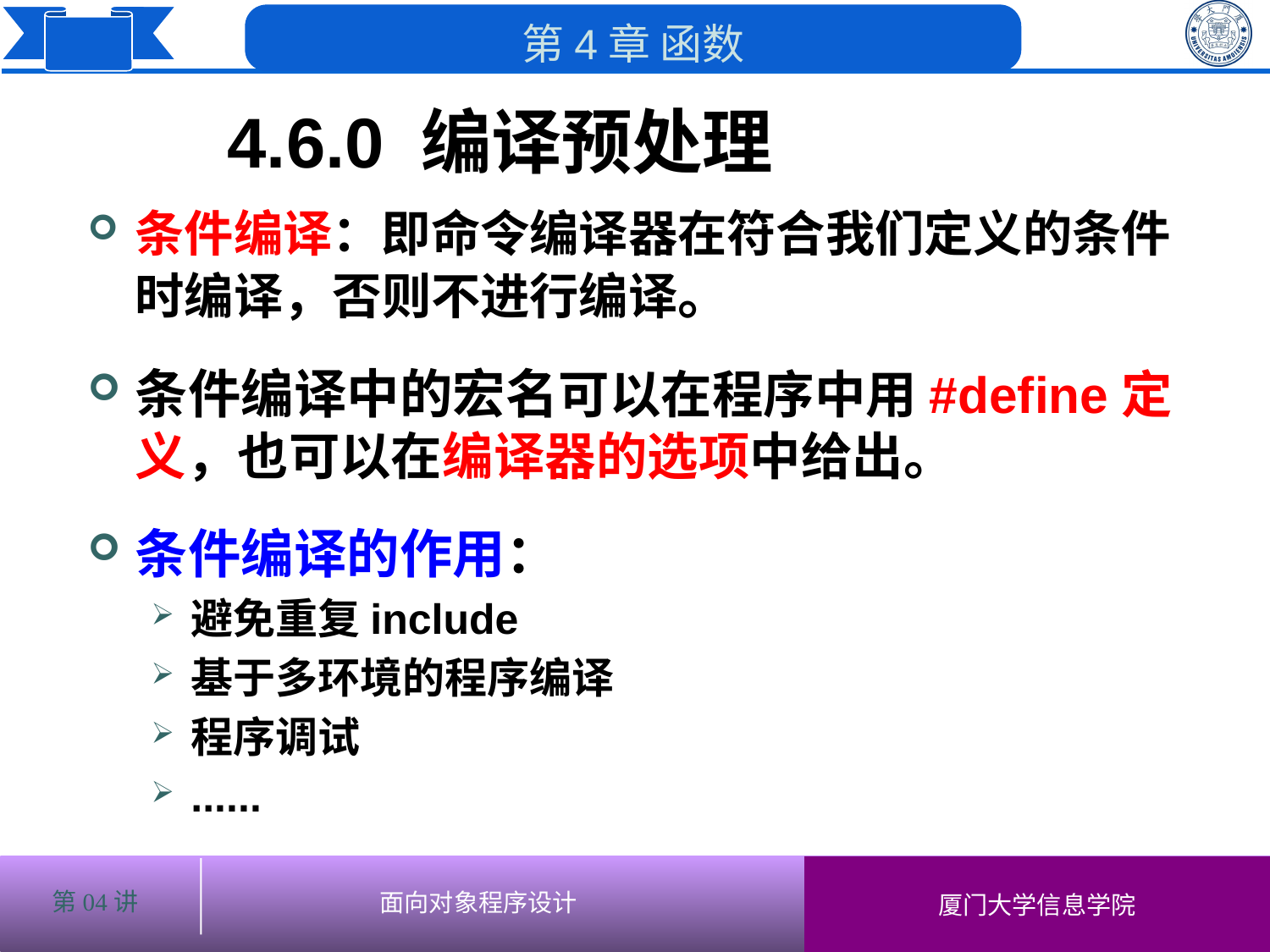

4.6.0 编译预处理
条件编译：即命令编译器在符合我们定义的条件时编译，否则不进行编译。

条件编译中的宏名可以在程序中用#define定义，也可以在编译器的选项中给出。

条件编译的作用：
避免重复include
基于多环境的程序编译
程序调试
......
57